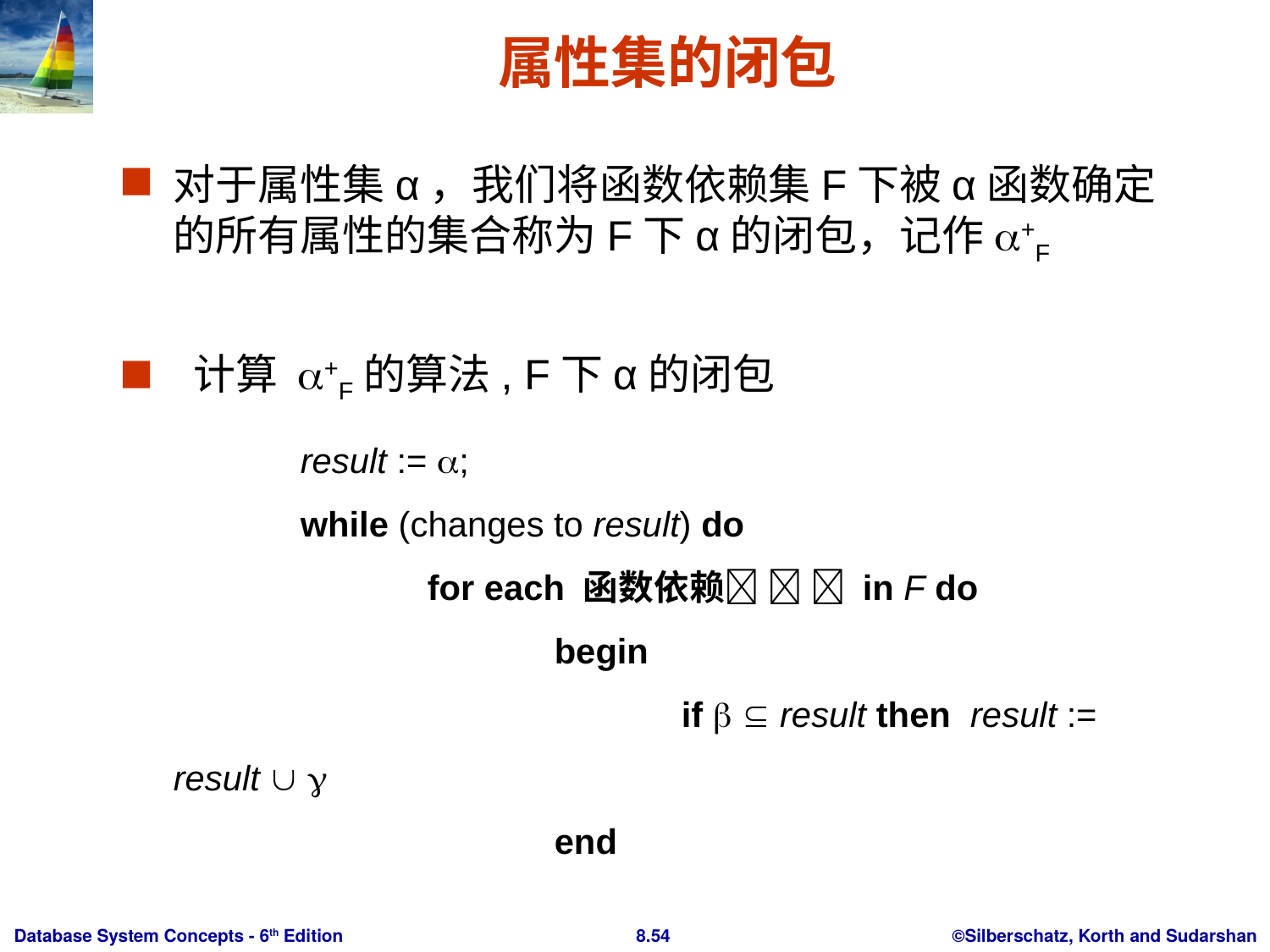

# 属性集的闭包
对于属性集α，我们将函数依赖集F下被α函数确定的所有属性的集合称为F下α的闭包，记作α+F

 计算 α+F的算法, F下α的闭包
      	result := α;
	while (changes to result) do
		for each 函数依赖β → γ in F do
			begin
				if β ⊆ result then  result := result ∪ γ
			end